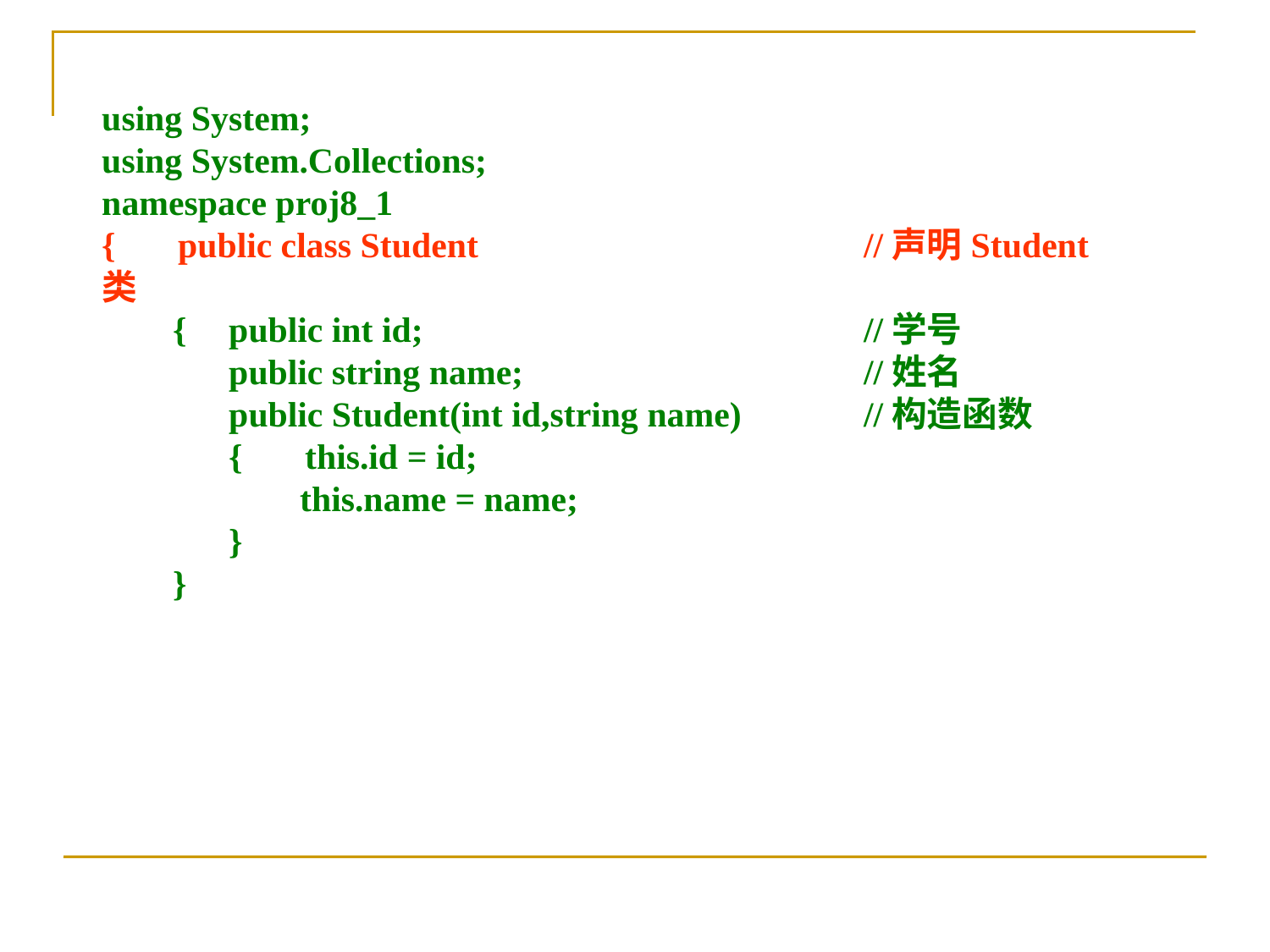

using System;
using System.Collections;
namespace proj8_1
{       public class Student    			//声明Student类
        {	public int id;          			//学号
        	public string name;     			//姓名
        	public Student(int id,string name) 	//构造函数
        	{       this.id = id;
            	        this.name = name;
        	}
        }